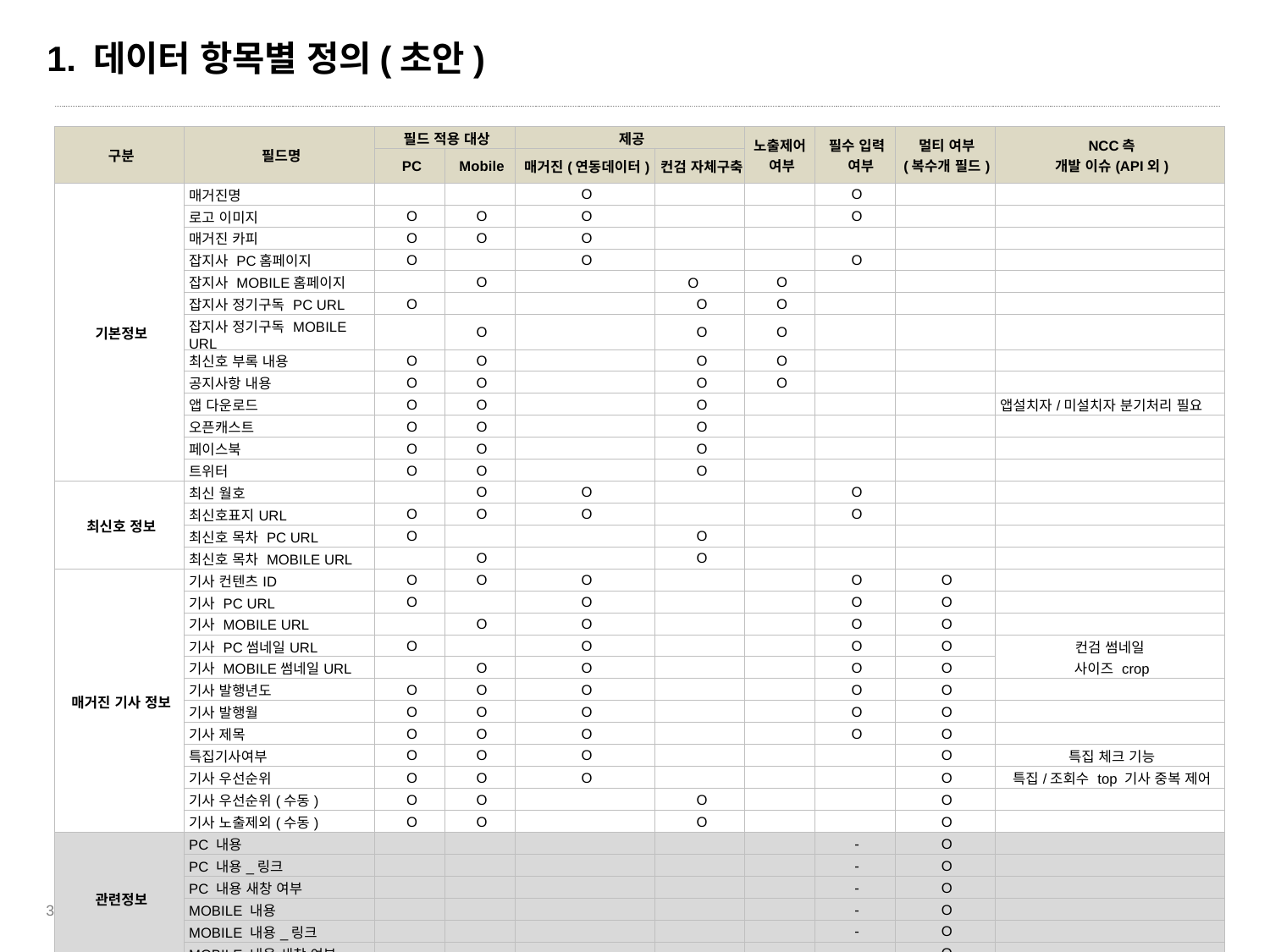

1. 데이터 항목별 정의(초안)
| 구분 | 필드명 | 필드 적용 대상 |  | 제공 |  | 노출제어 여부 | 필수 입력 여부 | 멀티 여부 (복수개 필드) | NCC측 개발 이슈(API외) |
| --- | --- | --- | --- | --- | --- | --- | --- | --- | --- |
|  |  | PC | Mobile | 매거진(연동데이터) | 컨검 자체구축 |  |  |  |  |
| 기본정보 | 매거진명 |  |  | O |  |  | O |  |  |
|  | 로고 이미지 | O | O | O |  |  | O |  |  |
|  | 매거진 카피 | O | O | O |  |  |  |  |  |
|  | 잡지사 PC홈페이지 | O |  | O |  |  | O |  |  |
|  | 잡지사 MOBILE홈페이지 |  | O |  | O | O |  |  |  |
|  | 잡지사 정기구독 PC URL | O |  |  | O | O |  |  |  |
|  | 잡지사 정기구독 MOBILE URL |  | O |  | O | O |  |  |  |
|  | 최신호 부록 내용 | O | O |  | O | O |  |  |  |
|  | 공지사항 내용 | O | O |  | O | O |  |  |  |
|  | 앱 다운로드 | O | O |  | O |  |  |  | 앱설치자/미설치자 분기처리 필요 |
|  | 오픈캐스트 | O | O |  | O |  |  |  |  |
|  | 페이스북 | O | O |  | O |  |  |  |  |
|  | 트위터 | O | O |  | O |  |  |  |  |
| 최신호 정보 | 최신 월호 |  | O | O |  |  | O |  |  |
|  | 최신호표지URL | O | O | O |  |  | O |  |  |
|  | 최신호 목차 PC URL | O |  |  | O |  |  |  |  |
|  | 최신호 목차 MOBILE URL |  | O |  | O |  |  |  |  |
| 매거진 기사 정보 | 기사 컨텐츠ID | O | O | O |  |  | O | O |  |
|  | 기사 PC URL | O |  | O |  |  | O | O |  |
|  | 기사 MOBILE URL |  | O | O |  |  | O | O |  |
|  | 기사 PC썸네일URL | O |  | O |  |  | O | O | 컨검 썸네일 사이즈 crop |
|  | 기사 MOBILE썸네일URL |  | O | O |  |  | O | O |  |
|  | 기사 발행년도 | O | O | O |  |  | O | O |  |
|  | 기사 발행월 | O | O | O |  |  | O | O |  |
|  | 기사 제목 | O | O | O |  |  | O | O |  |
|  | 특집기사여부 | O | O | O |  |  |  | O | 특집 체크 기능 |
|  | 기사 우선순위 | O | O | O |  |  |  | O | 특집/조회수 top 기사 중복 제어 |
|  | 기사 우선순위(수동) | O | O |  | O |  |  | O |  |
|  | 기사 노출제외(수동) | O | O |  | O |  |  | O |  |
| 관련정보 | PC 내용 |  |  |  |  |  | - | O |  |
|  | PC 내용\_링크 |  |  |  |  |  | - | O |  |
|  | PC 내용 새창 여부 |  |  |  |  |  | - | O |  |
|  | MOBILE 내용 |  |  |  |  |  | - | O |  |
|  | MOBILE 내용\_링크 |  |  |  |  |  | - | O |  |
|  | MOBILE 내용 새창 여부 |  |  |  |  |  | - | O |  |